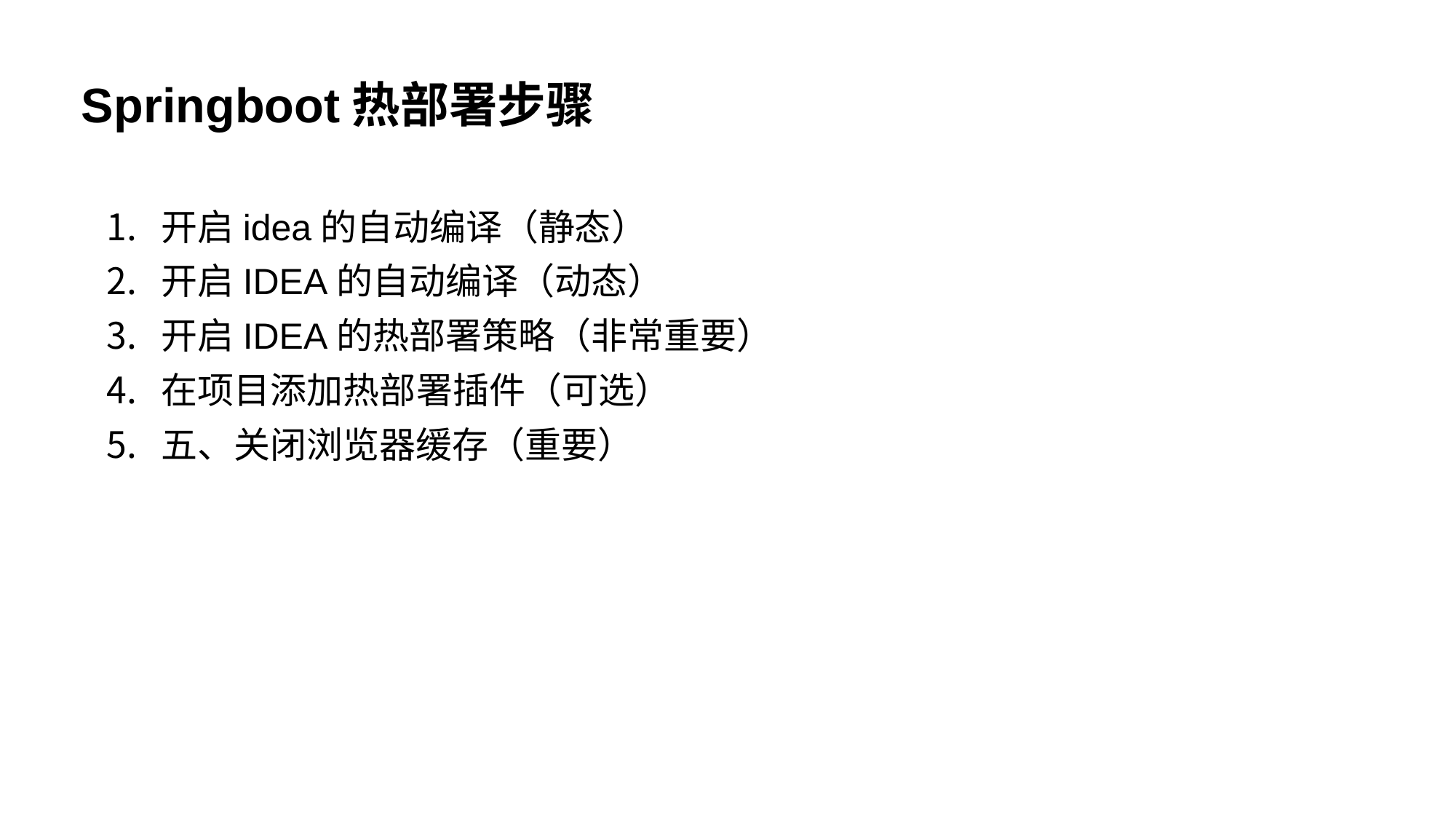

# Springboot热部署步骤
开启idea的自动编译（静态）
开启IDEA的自动编译（动态）
开启IDEA的热部署策略（非常重要）
在项目添加热部署插件（可选）
五、关闭浏览器缓存（重要）